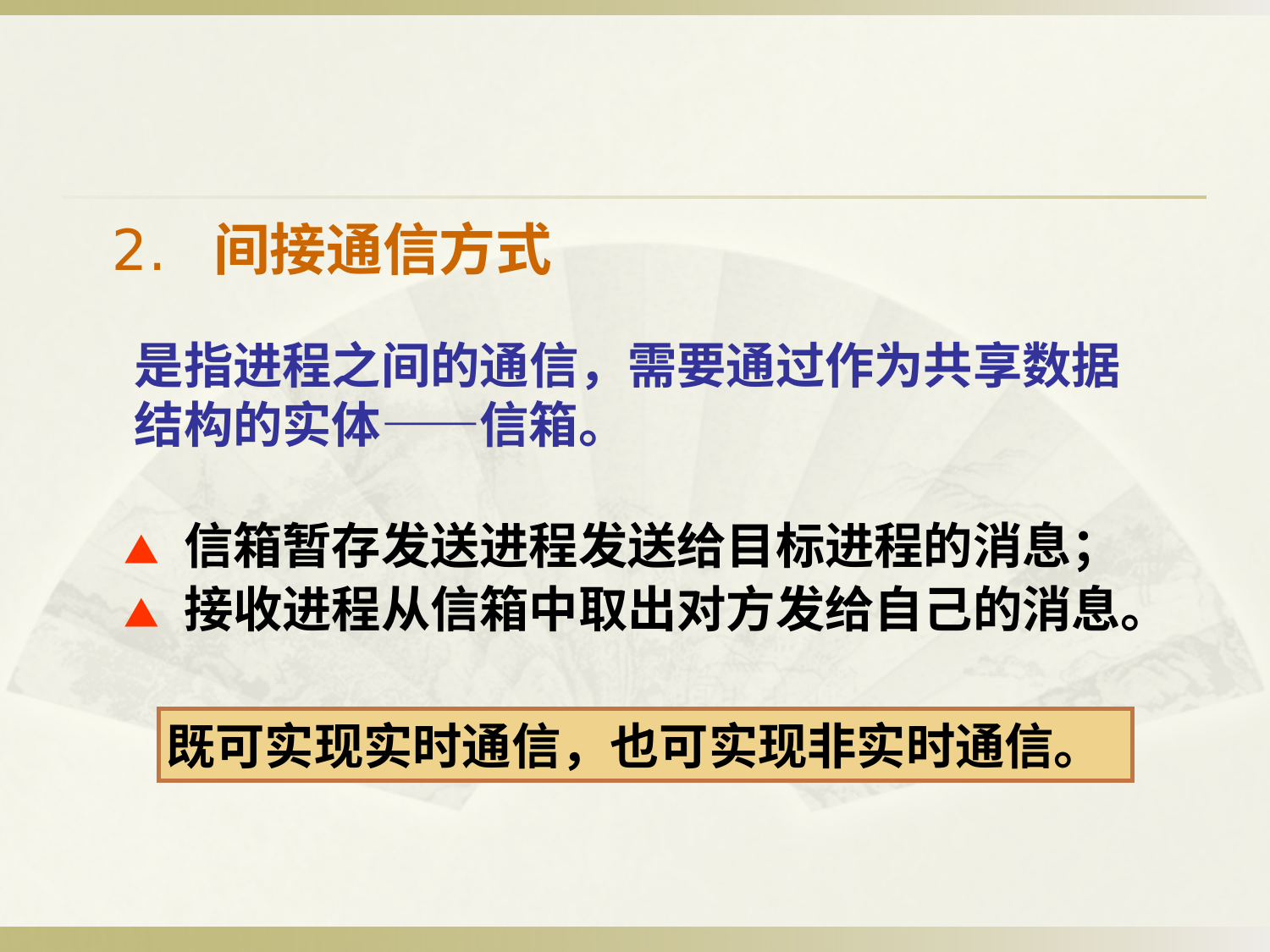

2.  间接通信方式
是指进程之间的通信，需要通过作为共享数据结构的实体——信箱。
▲  信箱暂存发送进程发送给目标进程的消息；
▲  接收进程从信箱中取出对方发给自己的消息。
既可实现实时通信，也可实现非实时通信。
99